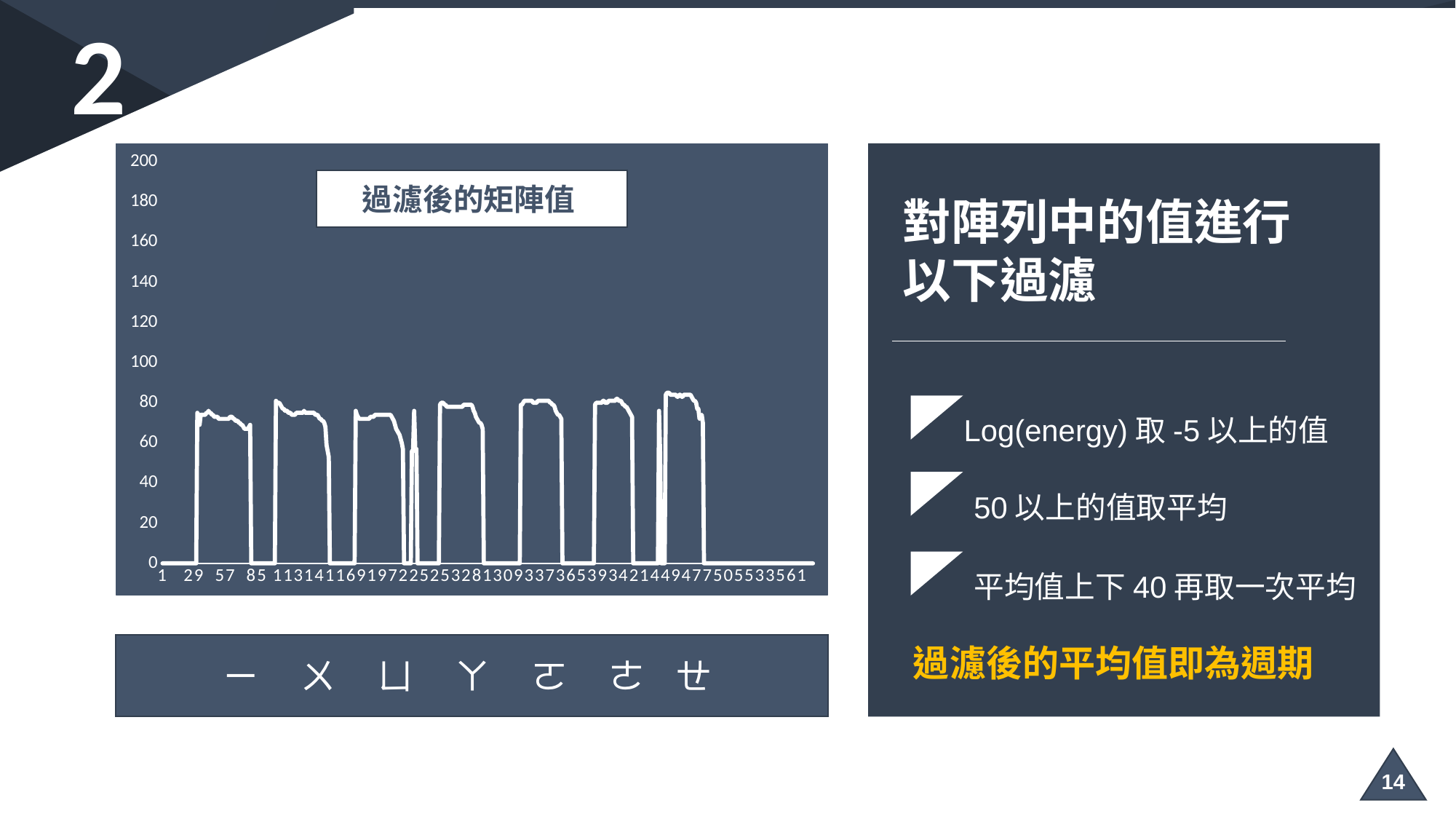

2

我

### Chart

| Category |  |
|---|---|

過濾後的矩陣值
對陣列中的值進行以下過濾
Log(energy)取-5以上的值

50以上的值取平均

平均值上下40再取一次平均

過濾後的平均值即為週期
   ㄧ    ㄨ    ㄩ    ㄚ    ㄛ    ㄜ   ㄝ

14